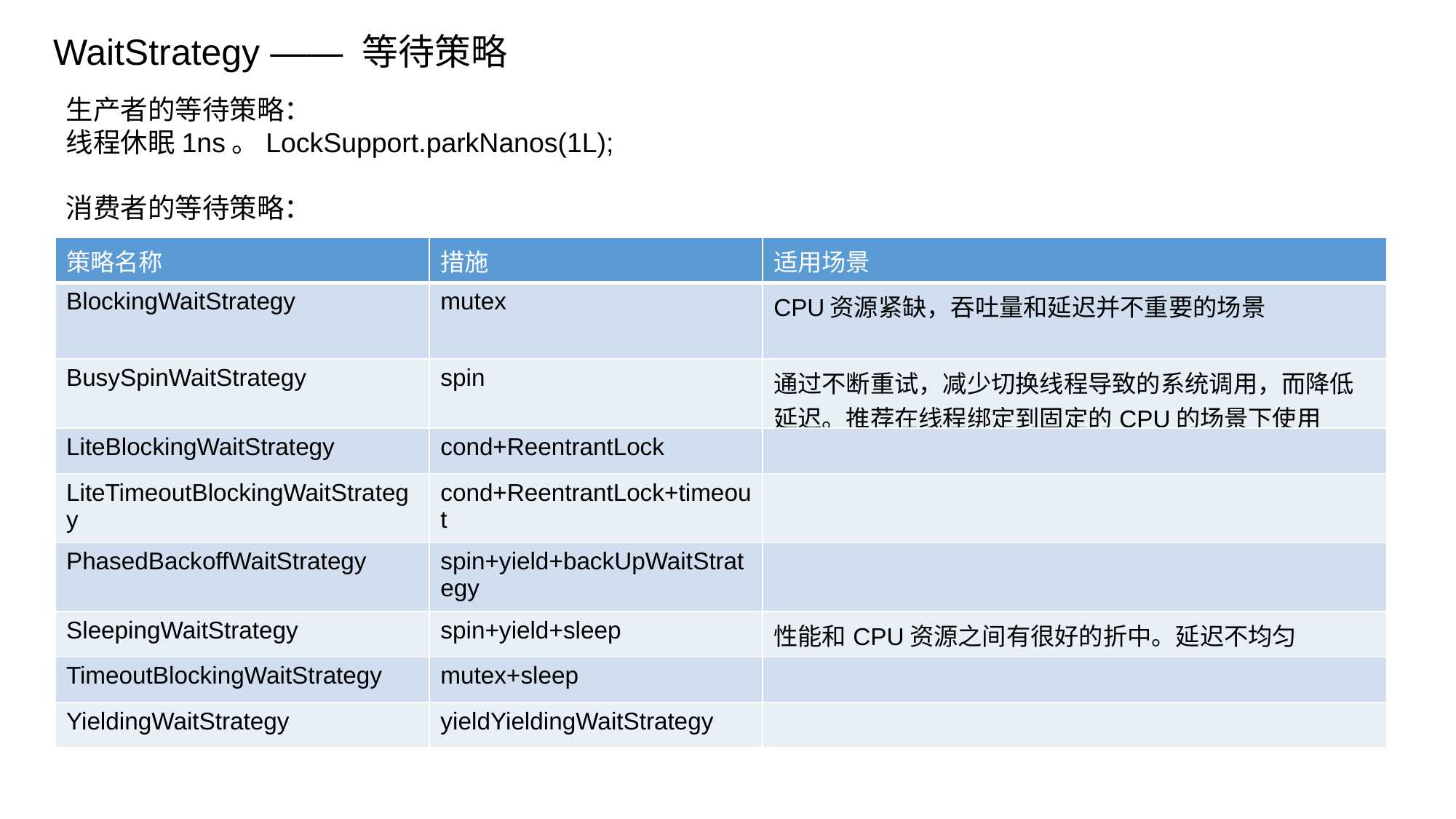

WaitStrategy —— 等待策略
生产者的等待策略：
线程休眠1ns。LockSupport.parkNanos(1L);

消费者的等待策略：

| 策略名称 | 措施 | 适用场景 |
| --- | --- | --- |
| BlockingWaitStrategy | mutex | CPU资源紧缺，吞吐量和延迟并不重要的场景 |
| BusySpinWaitStrategy | spin | 通过不断重试，减少切换线程导致的系统调用，而降低延迟。推荐在线程绑定到固定的CPU的场景下使用 |
| LiteBlockingWaitStrategy | cond+ReentrantLock |  |
| LiteTimeoutBlockingWaitStrategy | cond+ReentrantLock+timeout |  |
| PhasedBackoffWaitStrategy | spin+yield+backUpWaitStrategy |  |
| SleepingWaitStrategy | spin+yield+sleep | 性能和CPU资源之间有很好的折中。延迟不均匀 |
| TimeoutBlockingWaitStrategy | mutex+sleep |  |
| YieldingWaitStrategy | yieldYieldingWaitStrategy |  |